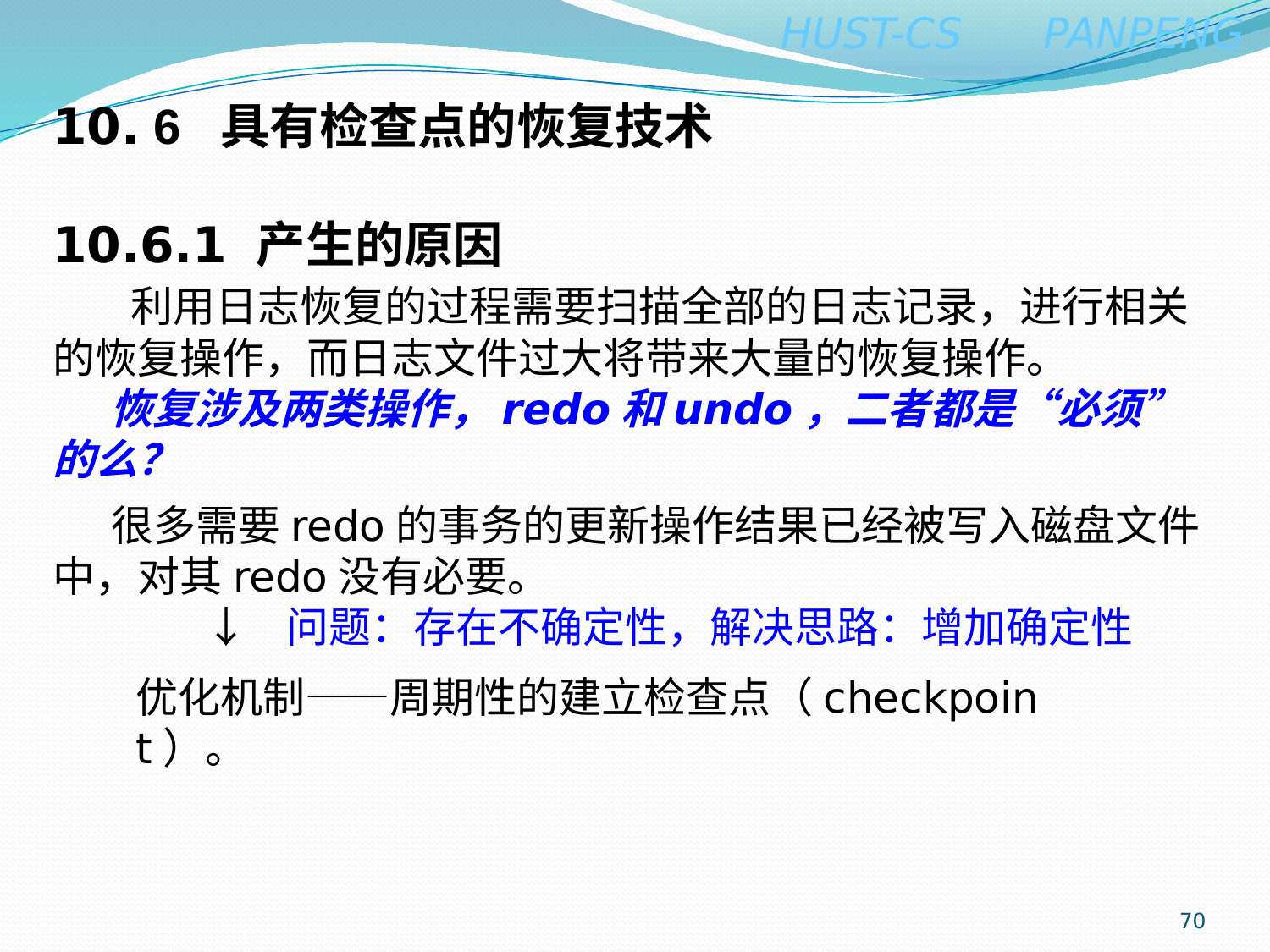

10. 6  具有检查点的恢复技术

10.6.1 产生的原因
      利用日志恢复的过程需要扫描全部的日志记录，进行相关的恢复操作，而日志文件过大将带来大量的恢复操作。
     恢复涉及两类操作，redo和undo，二者都是“必须”的么？
     很多需要redo的事务的更新操作结果已经被写入磁盘文件中，对其redo没有必要。
                ↓   问题：存在不确定性，解决思路：增加确定性
优化机制——周期性的建立检查点（checkpoint）。
70